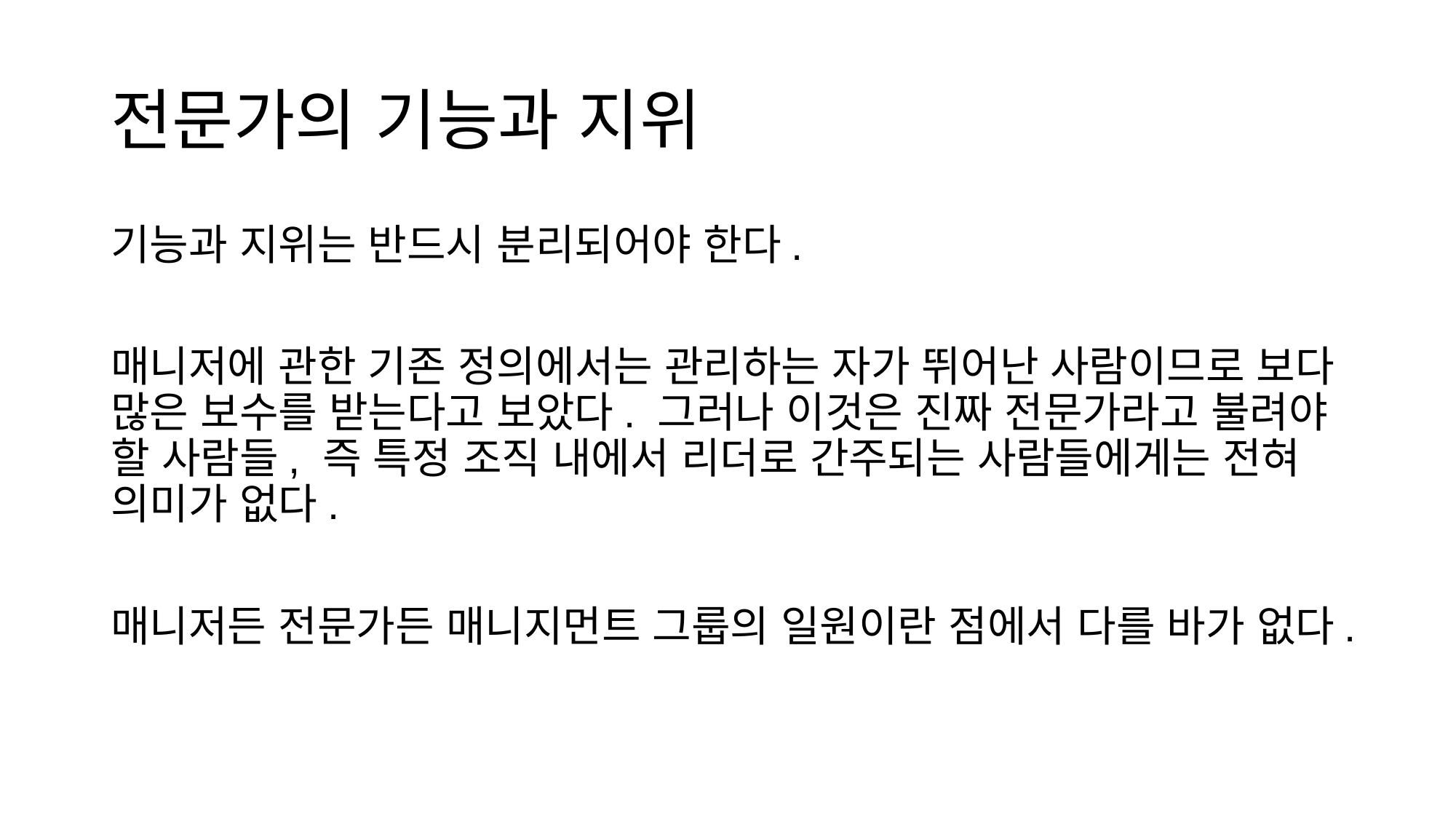

# 전문가의 기능과 지위
기능과 지위는 반드시 분리되어야 한다.

매니저에 관한 기존 정의에서는 관리하는 자가 뛰어난 사람이므로 보다 많은 보수를 받는다고 보았다. 그러나 이것은 진짜 전문가라고 불려야 할 사람들, 즉 특정 조직 내에서 리더로 간주되는 사람들에게는 전혀 의미가 없다.

매니저든 전문가든 매니지먼트 그룹의 일원이란 점에서 다를 바가 없다.